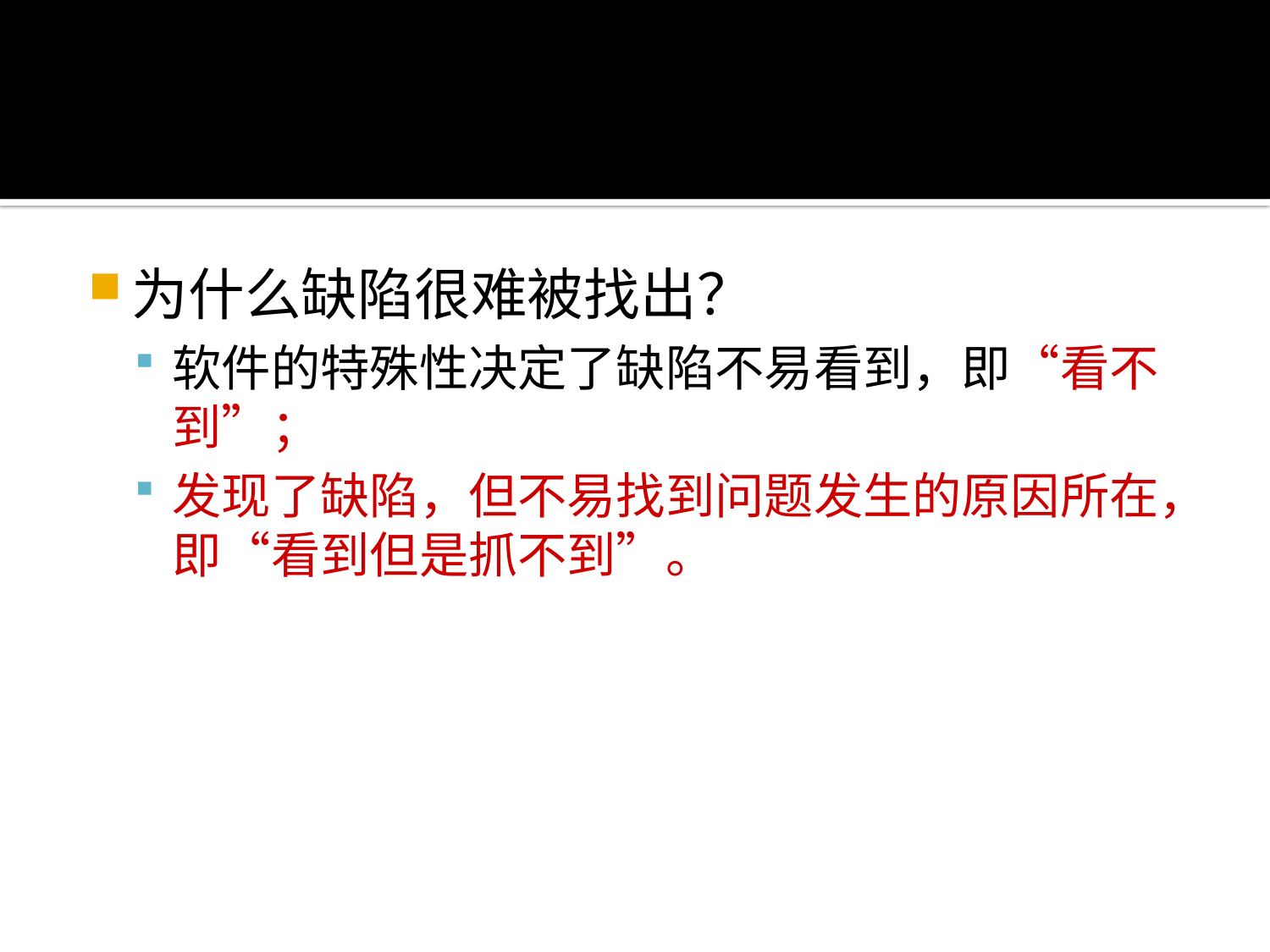

#
为什么缺陷很难被找出？
软件的特殊性决定了缺陷不易看到，即“看不到”；
发现了缺陷，但不易找到问题发生的原因所在，即“看到但是抓不到”。